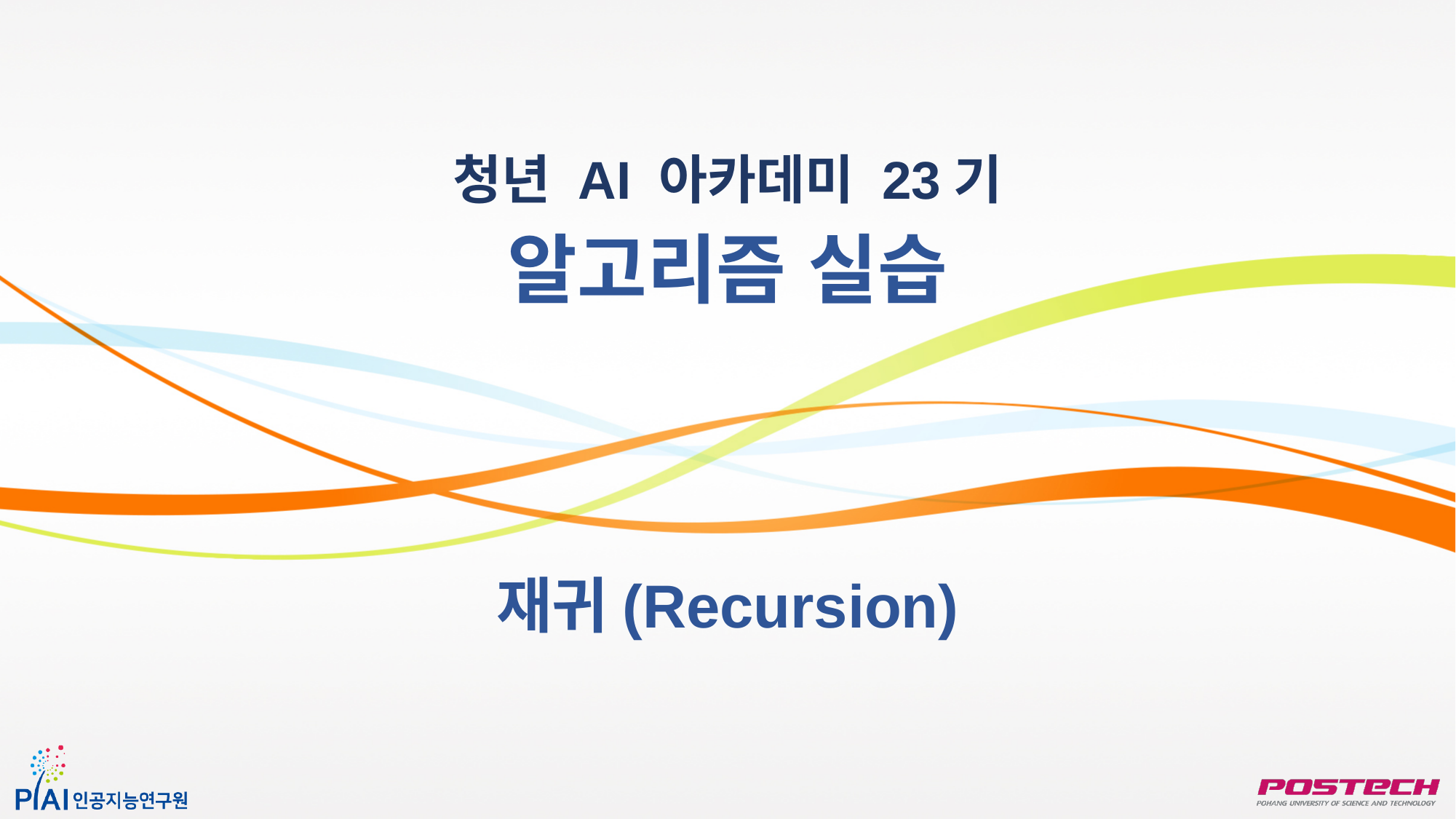

청년 AI 아카데미 23기
알고리즘 실습

재귀(Recursion)